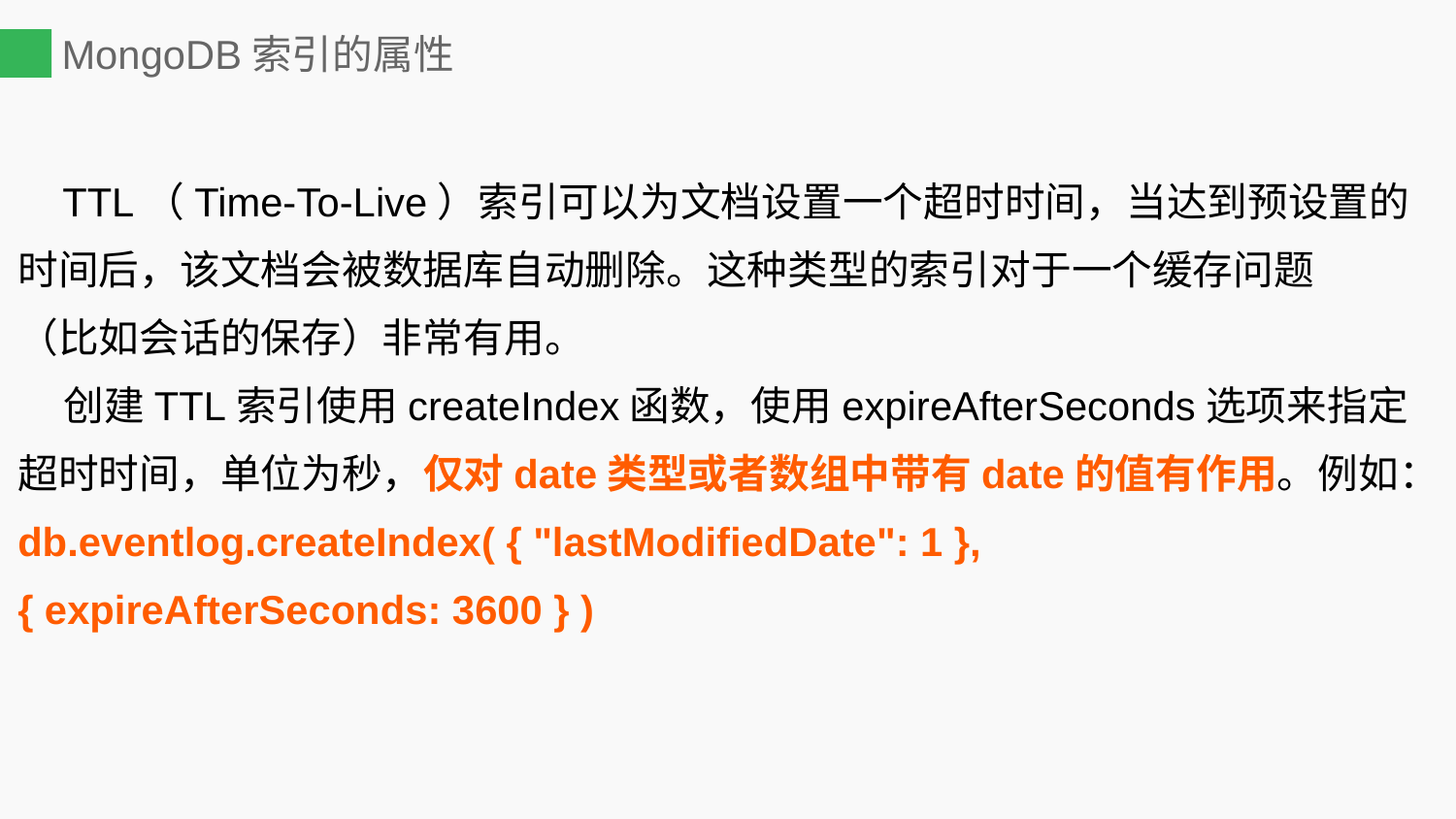

# MongoDB索引的属性
    TTL（Time-To-Live）索引可以为文档设置一个超时时间，当达到预设置的时间后，该文档会被数据库自动删除。这种类型的索引对于一个缓存问题
（比如会话的保存）非常有用。
    创建TTL索引使用createIndex函数，使用expireAfterSeconds选项来指定超时时间，单位为秒，仅对date类型或者数组中带有date的值有作用。例如：db.eventlog.createIndex( { "lastModifiedDate": 1 }, { expireAfterSeconds: 3600 } )